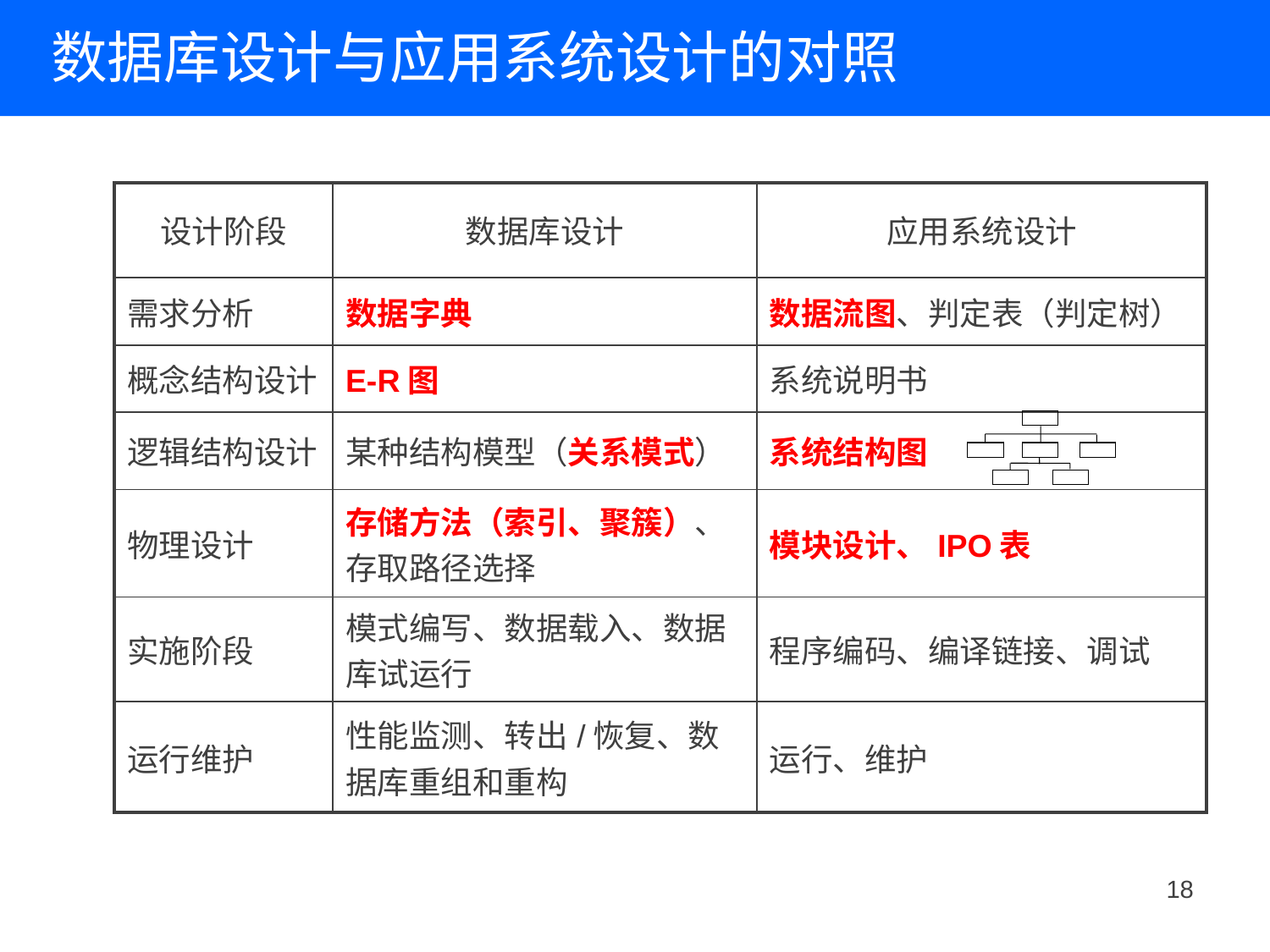

# 数据库设计与应用系统设计的对照
| 设计阶段 | 数据库设计 | 应用系统设计 |
| --- | --- | --- |
| 需求分析 | 数据字典 | 数据流图、判定表（判定树） |
| 概念结构设计 | E-R图 | 系统说明书 |
| 逻辑结构设计 | 某种结构模型（关系模式） | 系统结构图 |
| 物理设计 | 存储方法（索引、聚簇）、存取路径选择 | 模块设计、IPO表 |
| 实施阶段 | 模式编写、数据载入、数据库试运行 | 程序编码、编译链接、调试 |
| 运行维护 | 性能监测、转出/恢复、数据库重组和重构 | 运行、维护 |

18